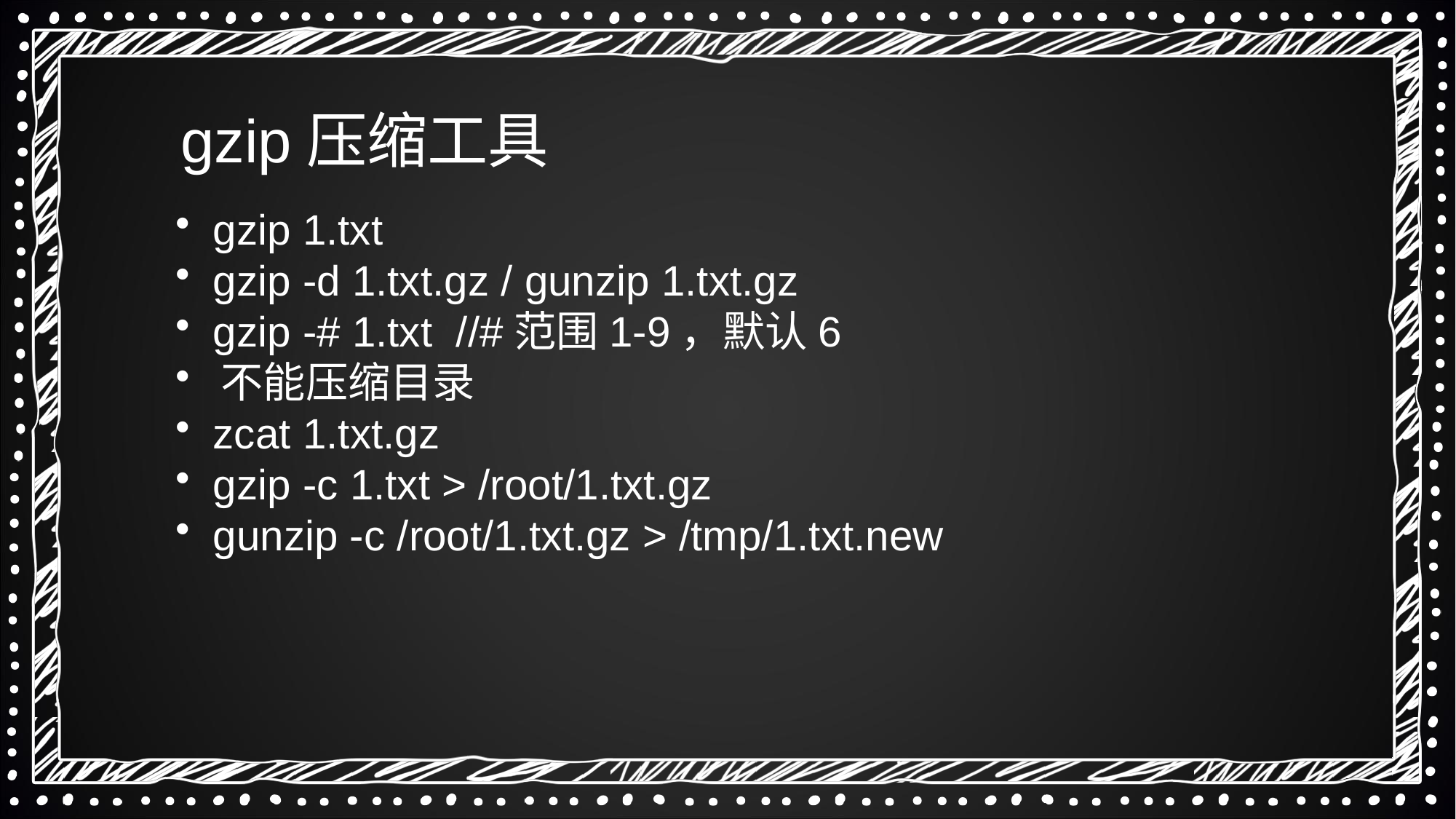

gzip压缩工具
 gzip 1.txt
 gzip -d 1.txt.gz / gunzip 1.txt.gz
 gzip -# 1.txt  //#范围1-9，默认6
 不能压缩目录
 zcat 1.txt.gz
 gzip -c 1.txt > /root/1.txt.gz
 gunzip -c /root/1.txt.gz > /tmp/1.txt.new